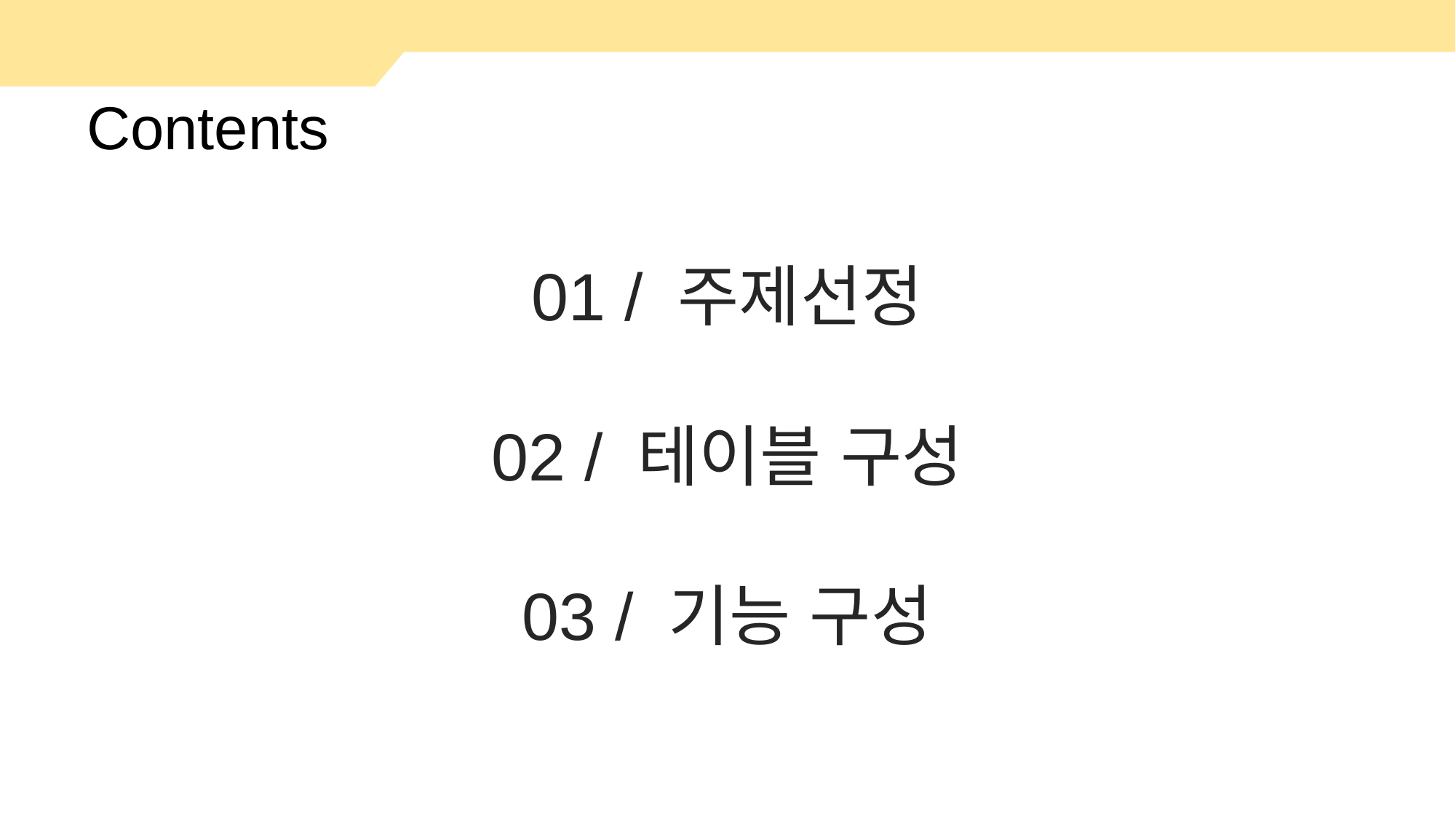

Contents
01 / 주제선정

02 / 테이블 구성

03 / 기능 구성